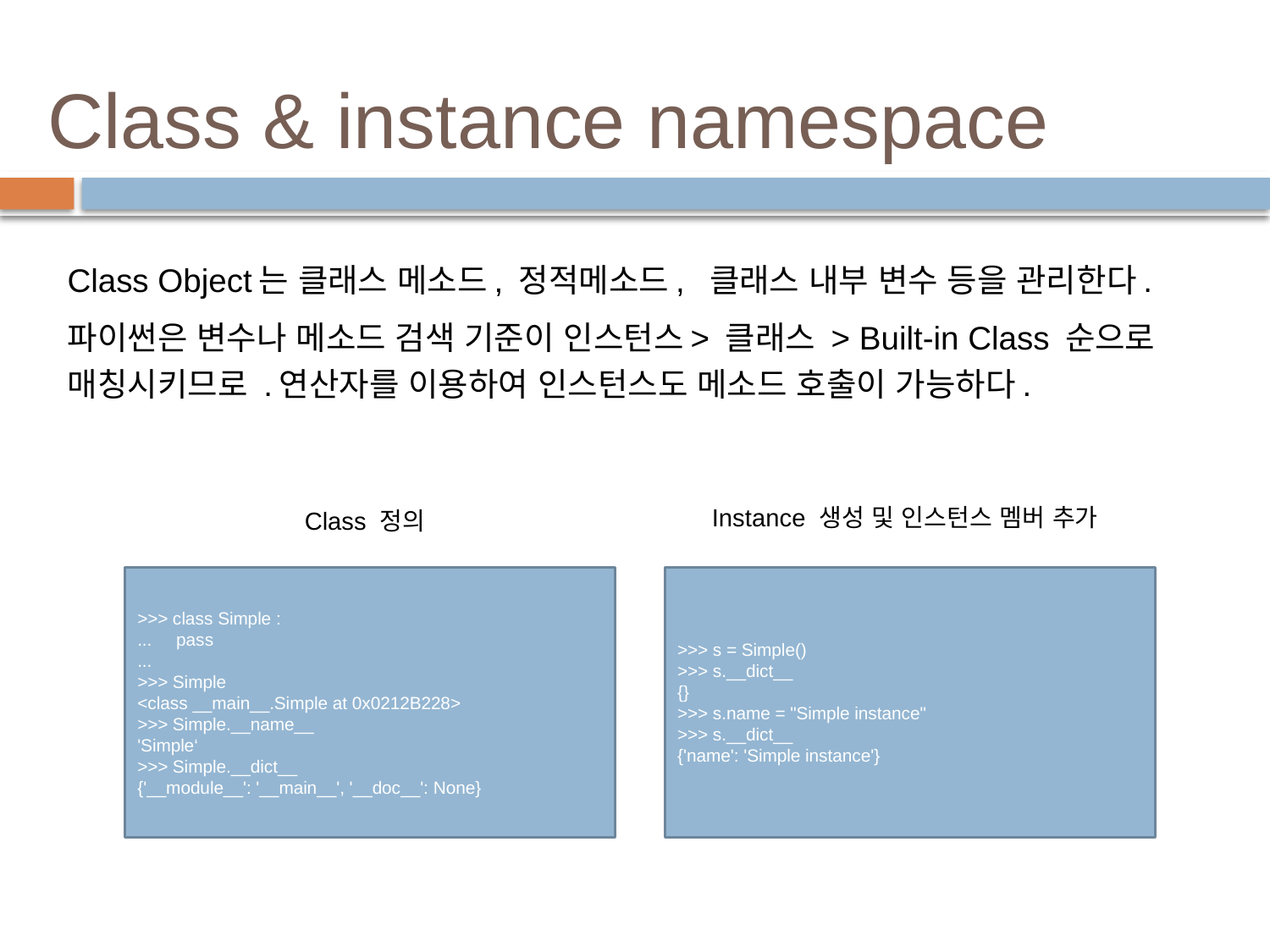

# Class & instance namespace
Class Object는 클래스 메소드, 정적메소드,  클래스 내부 변수 등을 관리한다.
파이썬은 변수나 메소드 검색 기준이 인스턴스> 클래스 > Built-in Class 순으로 매칭시키므로 .연산자를 이용하여 인스턴스도 메소드 호출이 가능하다.

Instance 생성 및 인스턴스 멤버 추가
Class 정의
>>> class Simple :
...     pass
...
>>> Simple
<class __main__.Simple at 0x0212B228>
>>> Simple.__name__
'Simple‘
>>> Simple.__dict__
{'__module__': '__main__', '__doc__': None}
>>> s = Simple()
>>> s.__dict__
{}
>>> s.name = "Simple instance"
>>> s.__dict__
{'name': 'Simple instance'}